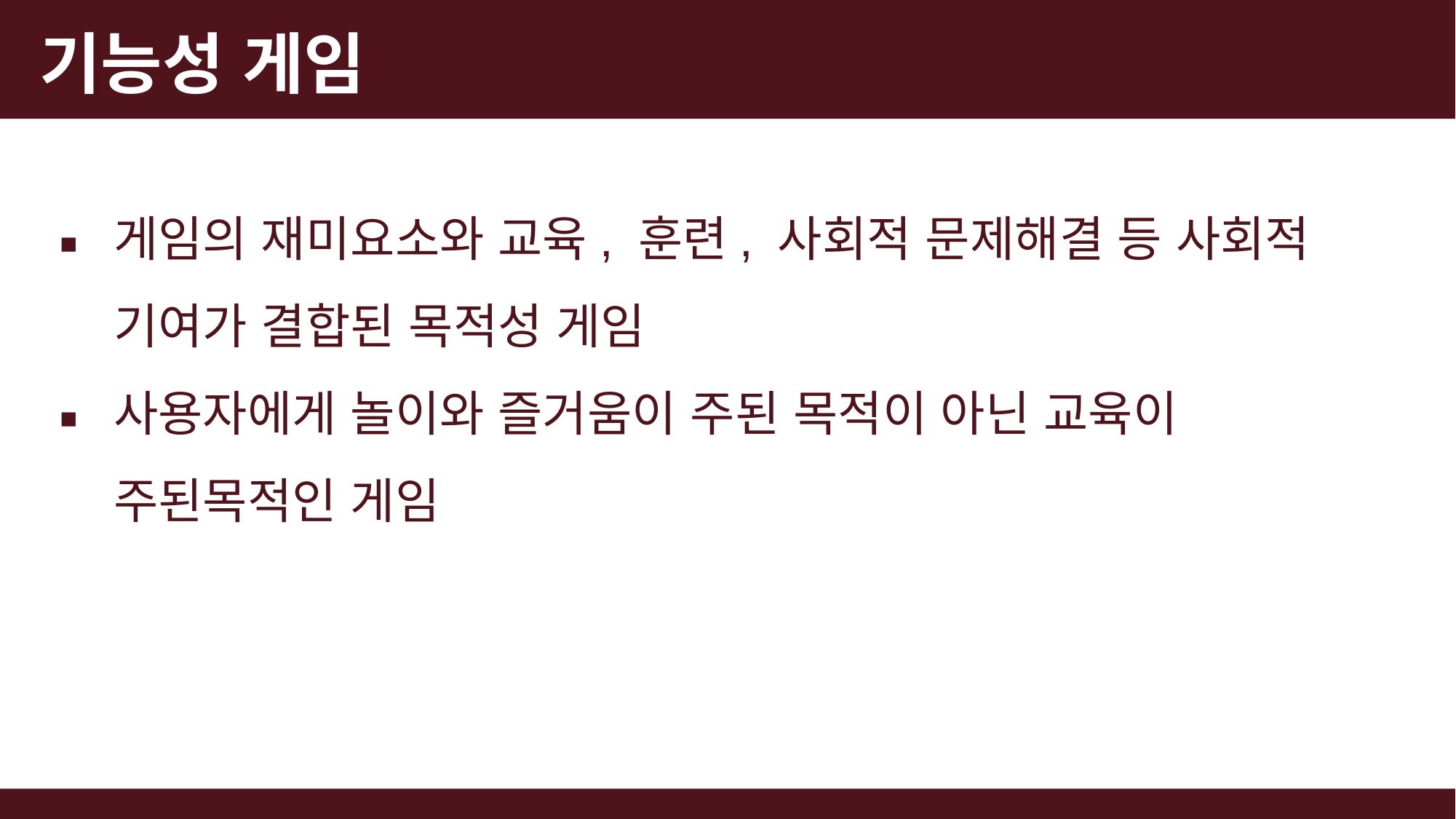

# 기능성 게임
게임의 재미요소와 교육, 훈련, 사회적 문제해결 등 사회적 기여가 결합된 목적성 게임
사용자에게 놀이와 즐거움이 주된 목적이 아닌 교육이 주된목적인 게임